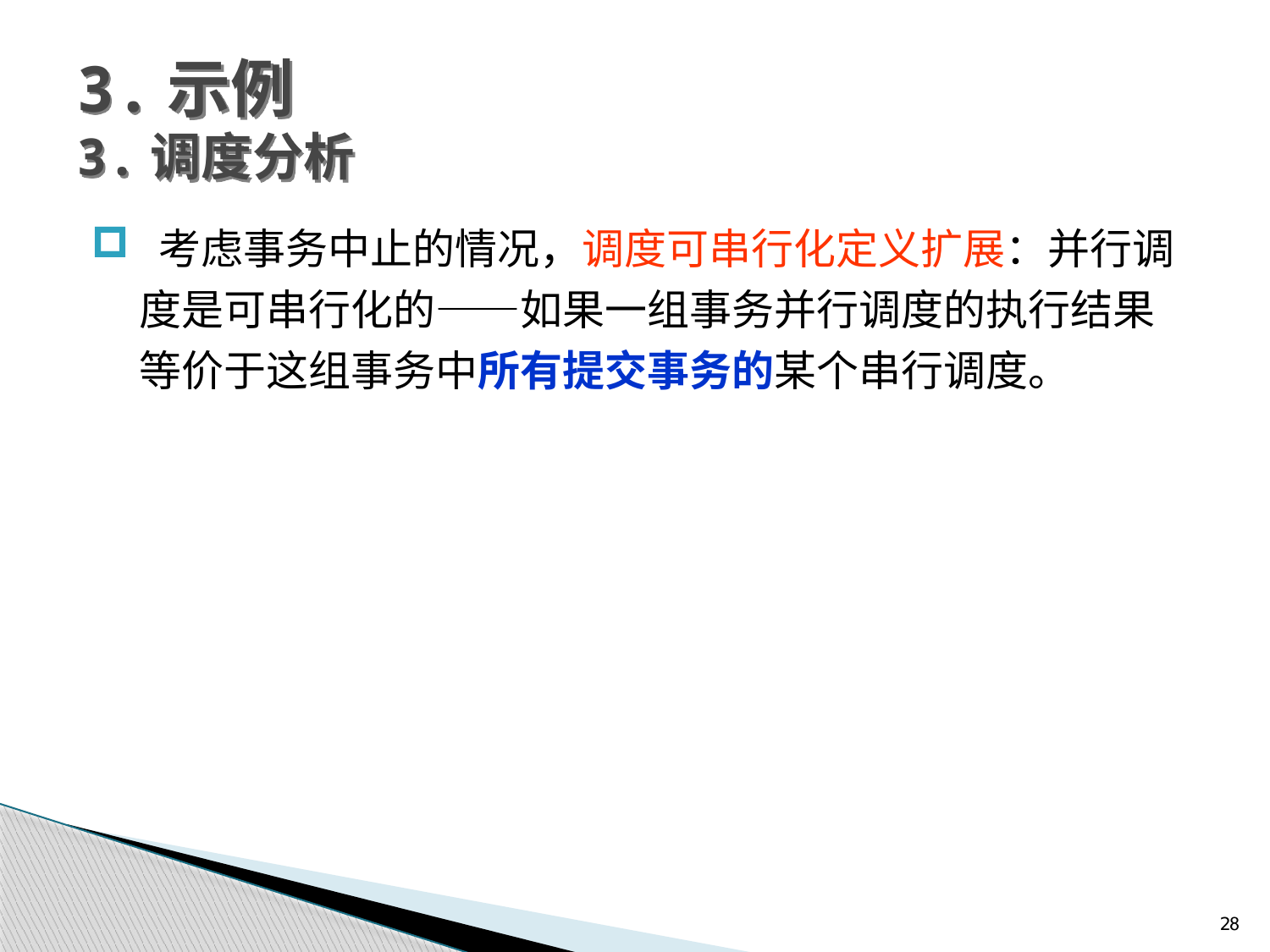

# 3.示例 3.调度分析
 考虑事务中止的情况，调度可串行化定义扩展：并行调度是可串行化的——如果一组事务并行调度的执行结果等价于这组事务中所有提交事务的某个串行调度。
28